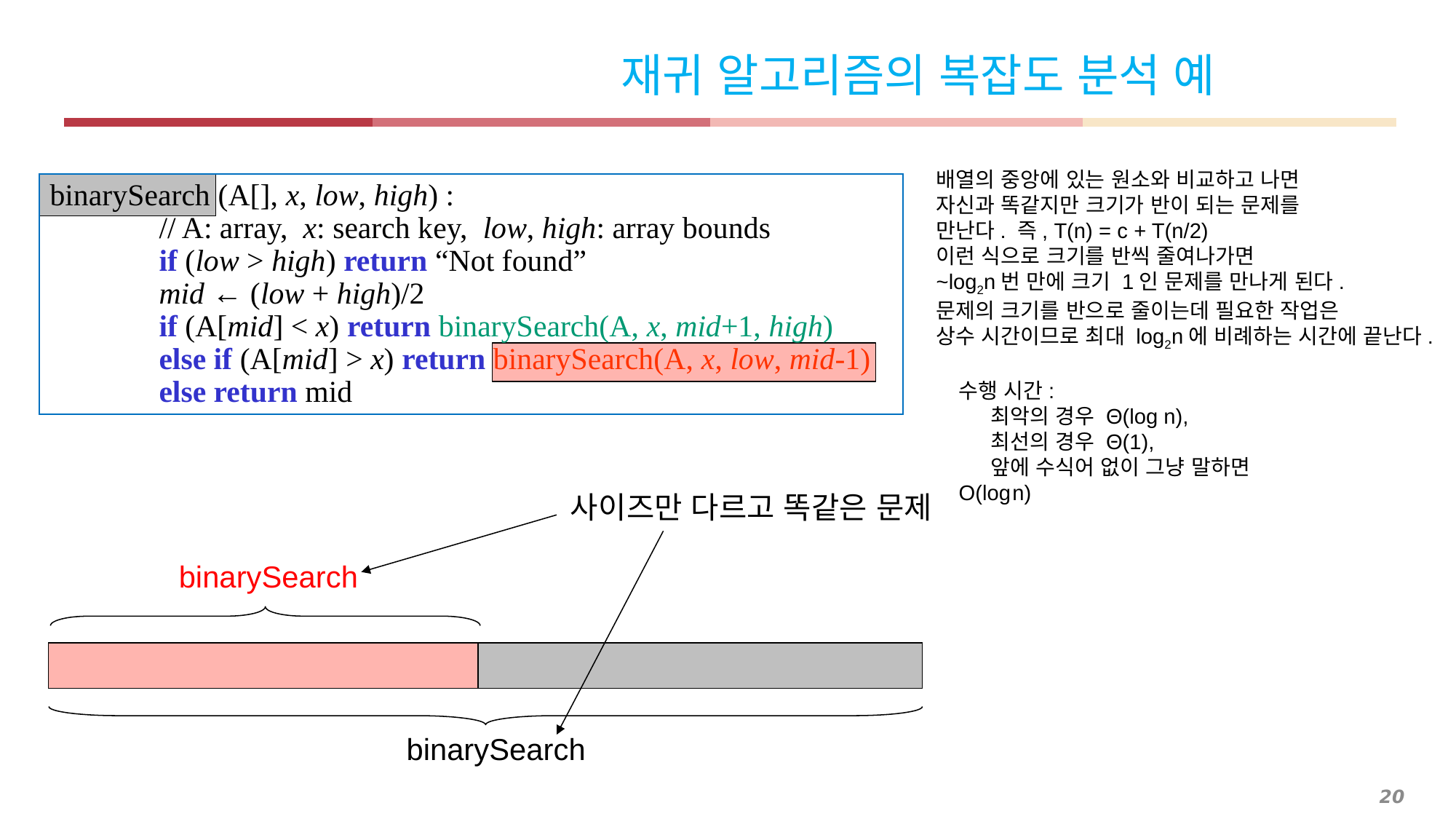

재귀 알고리즘의 복잡도 분석 예
배열의 중앙에 있는 원소와 비교하고 나면
자신과 똑같지만 크기가 반이 되는 문제를
만난다. 즉, T(n) = c + T(n/2)
이런 식으로 크기를 반씩 줄여나가면
~log2n번 만에 크기 1인 문제를 만나게 된다.
문제의 크기를 반으로 줄이는데 필요한 작업은
상수 시간이므로 최대 log2n에 비례하는 시간에 끝난다.

binarySearch
binarySearch (A[], x, low, high) :
	// A: array,  x: search key,  low, high: array bounds
	if (low > high) return “Not found”
	mid ← (low + high)/2
	if (A[mid] < x) return binarySearch(A, x, mid+1, high)
	else if (A[mid] > x) return binarySearch(A, x, low, mid-1)
	else return mid

binarySearch

수행 시간:
최악의 경우 Θ(log n),
최선의 경우 Θ(1),
앞에 수식어 없이 그냥 말하면 O(log n)
사이즈만 다르고 똑같은 문제